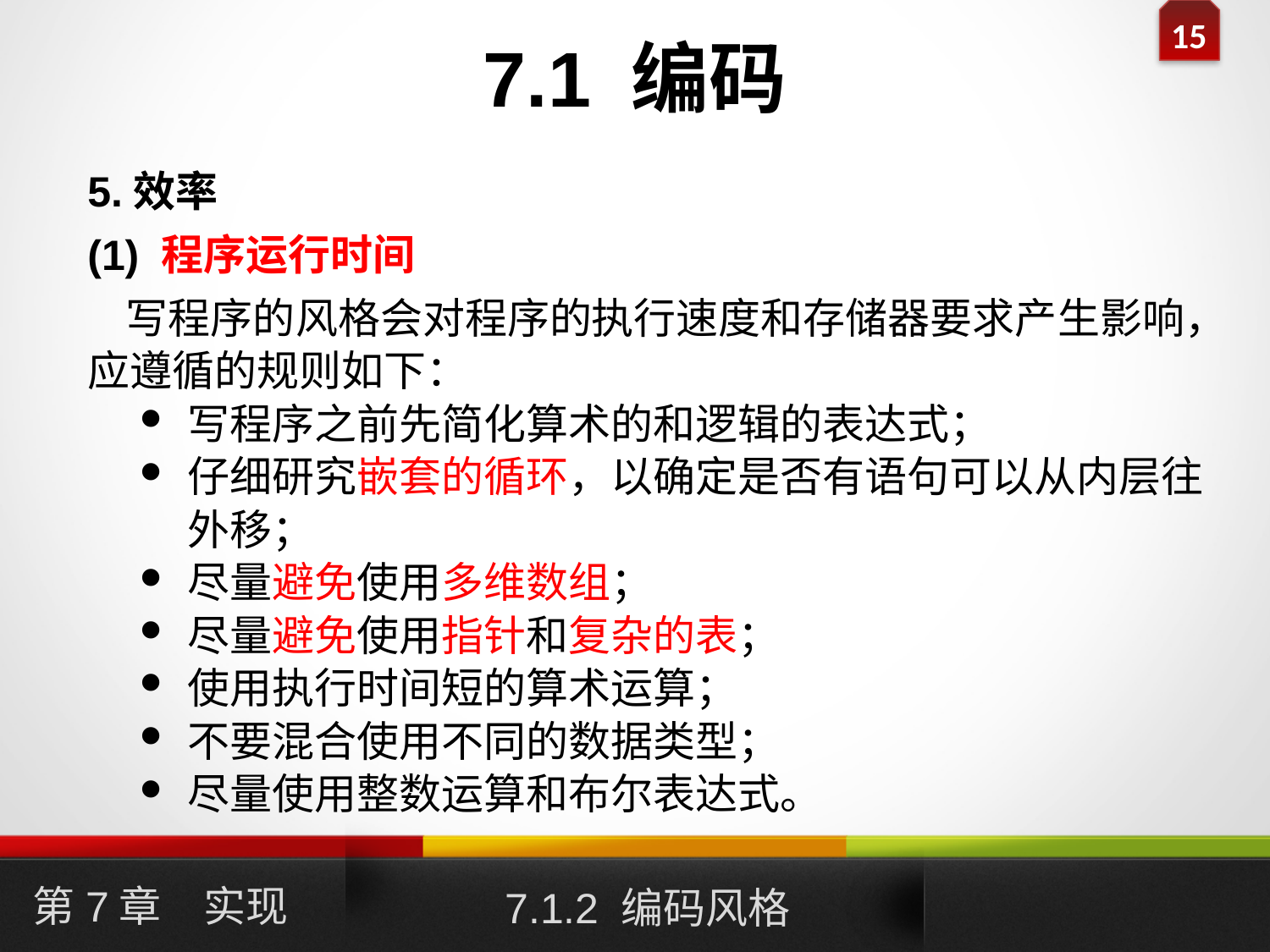

# 7.1 编码
5.效率
(1) 程序运行时间
   写程序的风格会对程序的执行速度和存储器要求产生影响，应遵循的规则如下：
写程序之前先简化算术的和逻辑的表达式；
仔细研究嵌套的循环，以确定是否有语句可以从内层往外移；
尽量避免使用多维数组；
尽量避免使用指针和复杂的表；
使用执行时间短的算术运算；
不要混合使用不同的数据类型；
尽量使用整数运算和布尔表达式。
第7章　实现
7.1.2 编码风格